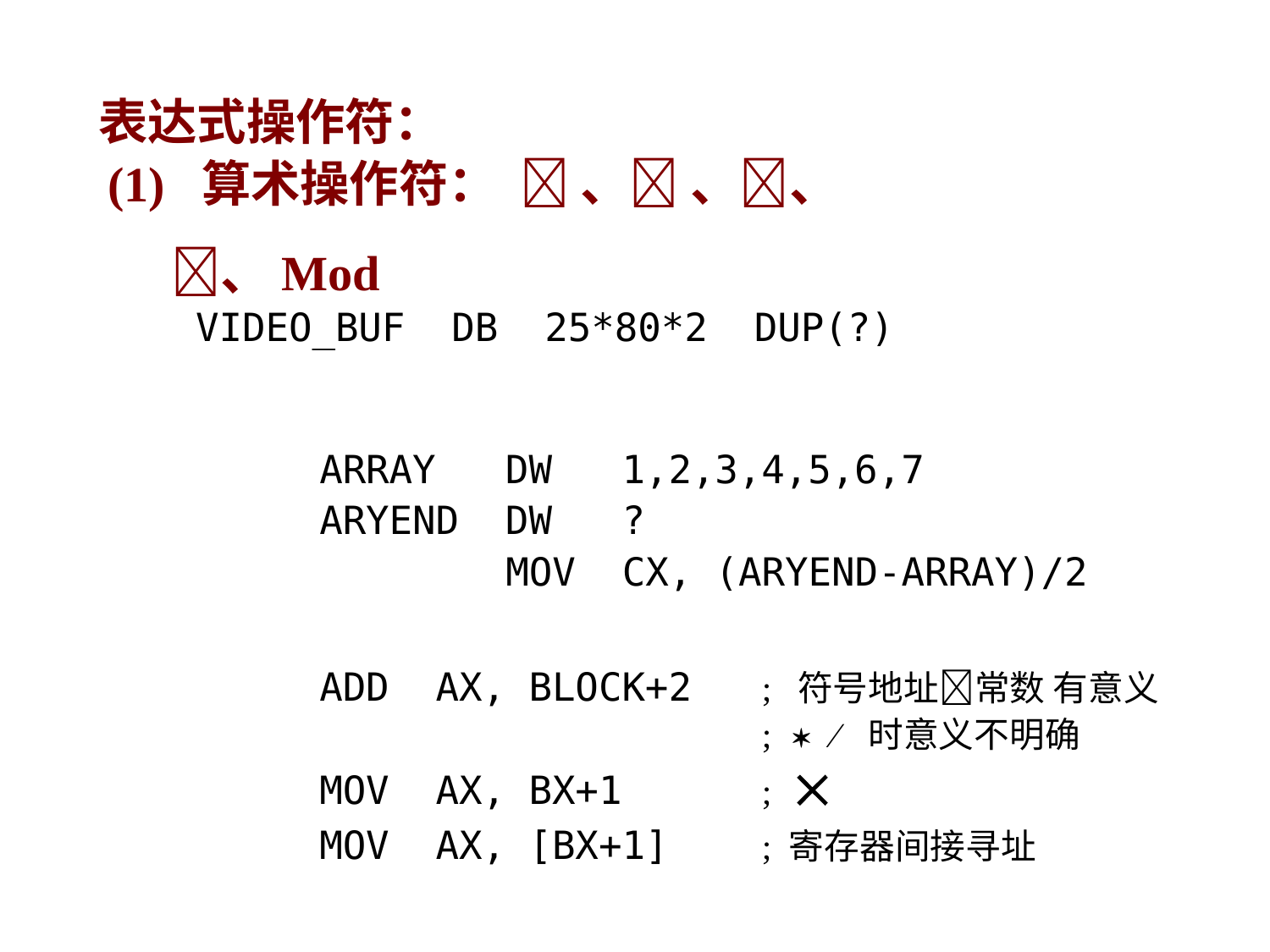

表达式操作符：
(1)  算术操作符：  + 、− 、∗、 ⁄、Mod
VIDEO_BUF  DB  25*80*2  DUP(?)
ARRAY   DW   1,2,3,4,5,6,7
ARYEND  DW   ?
        MOV  CX, (ARYEND-ARRAY)/2
ADD  AX, BLOCK+2   ;  符号地址±常数 有意义
                   ; ∗ ⁄ 时意义不明确
MOV  AX, BX+1      ; ×
MOV  AX, [BX+1]    ; 寄存器间接寻址